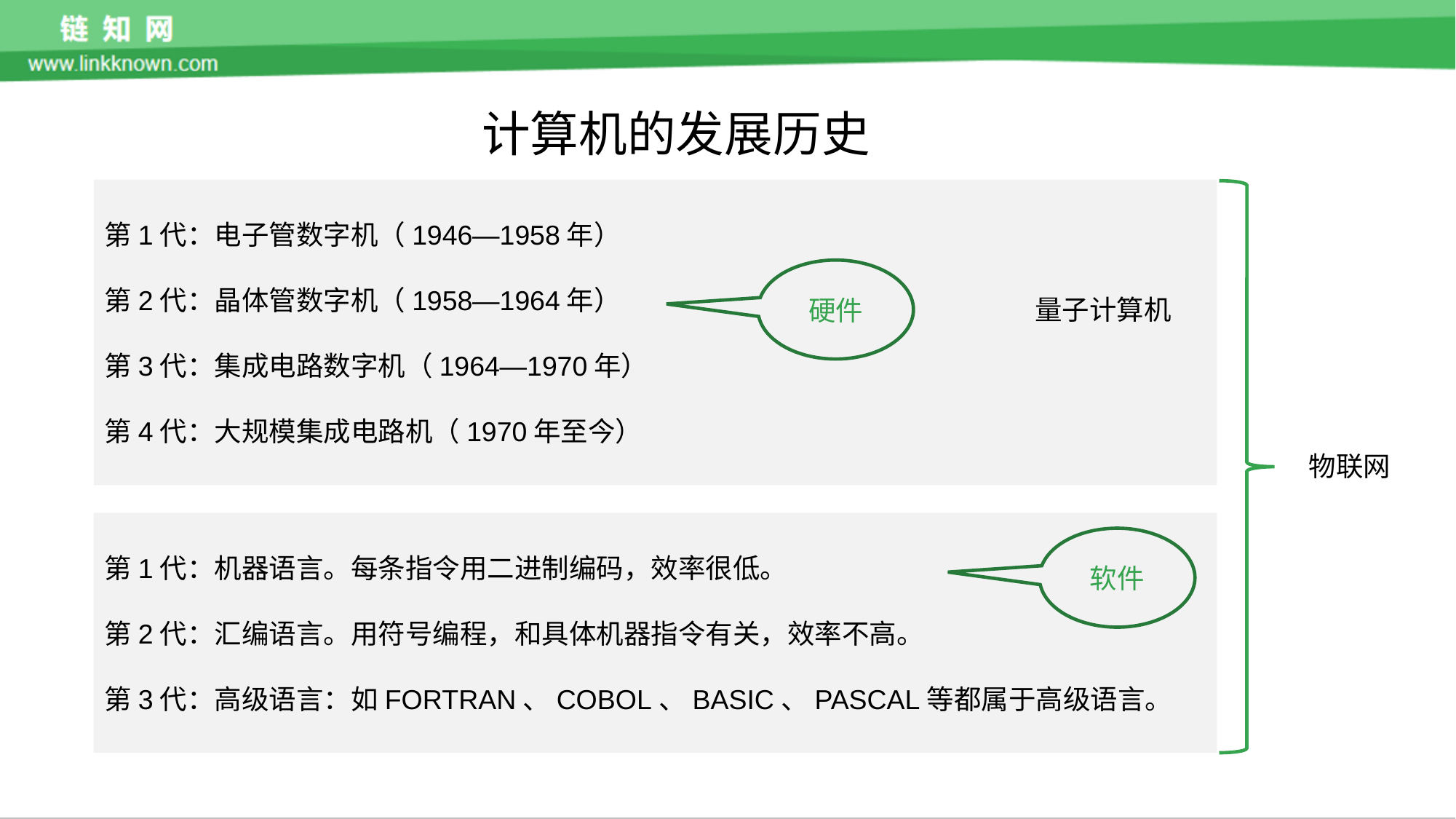

计算机的发展历史

第1代：电子管数字机（1946—1958年）

第2代：晶体管数字机（1958—1964年）

第3代：集成电路数字机（1964—1970年）

第4代：大规模集成电路机（1970年至今）

硬件
量子计算机
物联网

第1代：机器语言。每条指令用二进制编码，效率很低。

第2代：汇编语言。用符号编程，和具体机器指令有关，效率不高。

第3代：高级语言：如FORTRAN、COBOL、BASIC、PASCAL等都属于高级语言。

软件